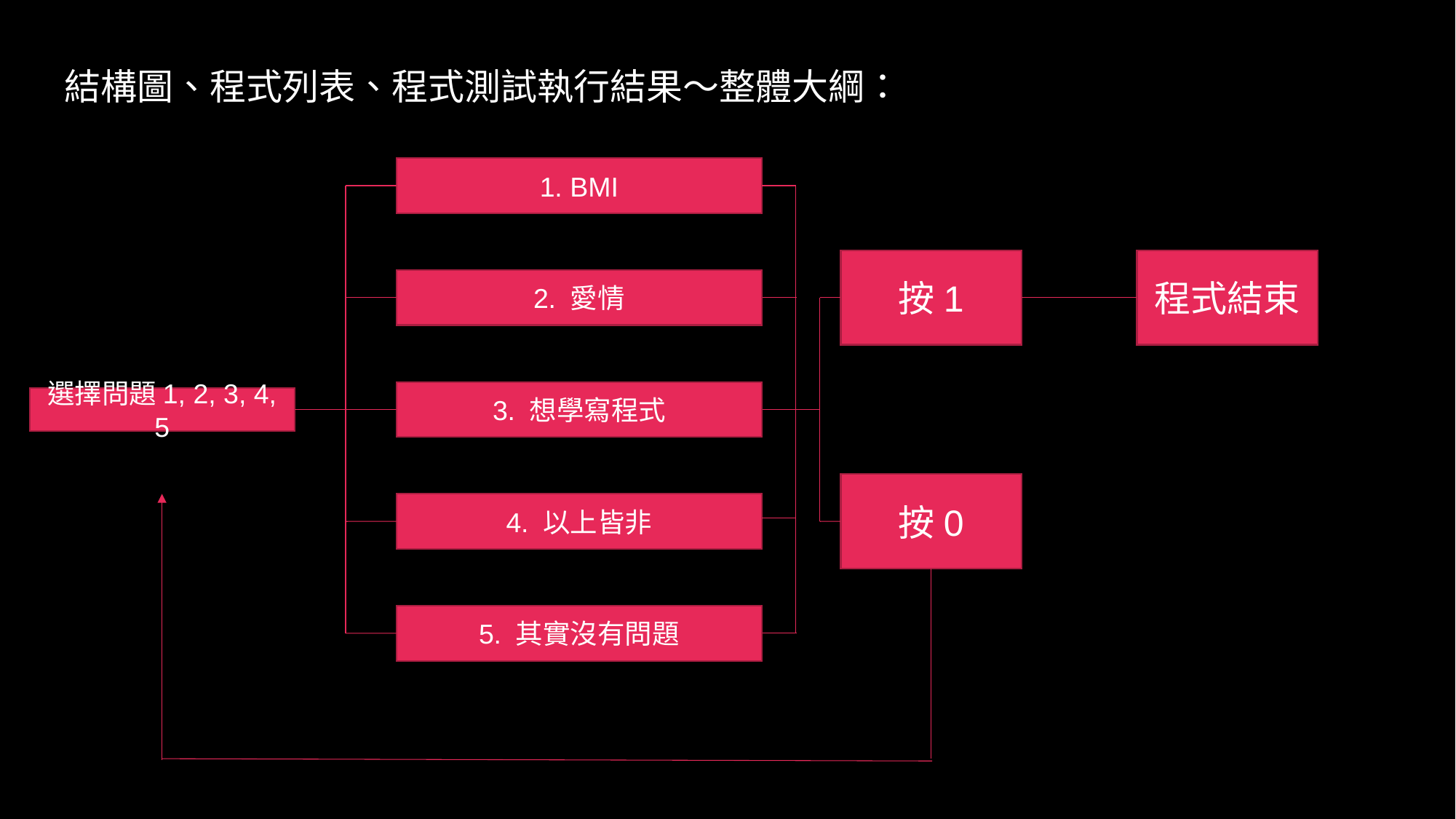

結構圖、程式列表、程式測試執行結果～整體大綱：
1. BMI
程式結束
按1
2. 愛情
3. 想學寫程式
選擇問題1, 2, 3, 4, 5
按0
4. 以上皆非
5. 其實沒有問題